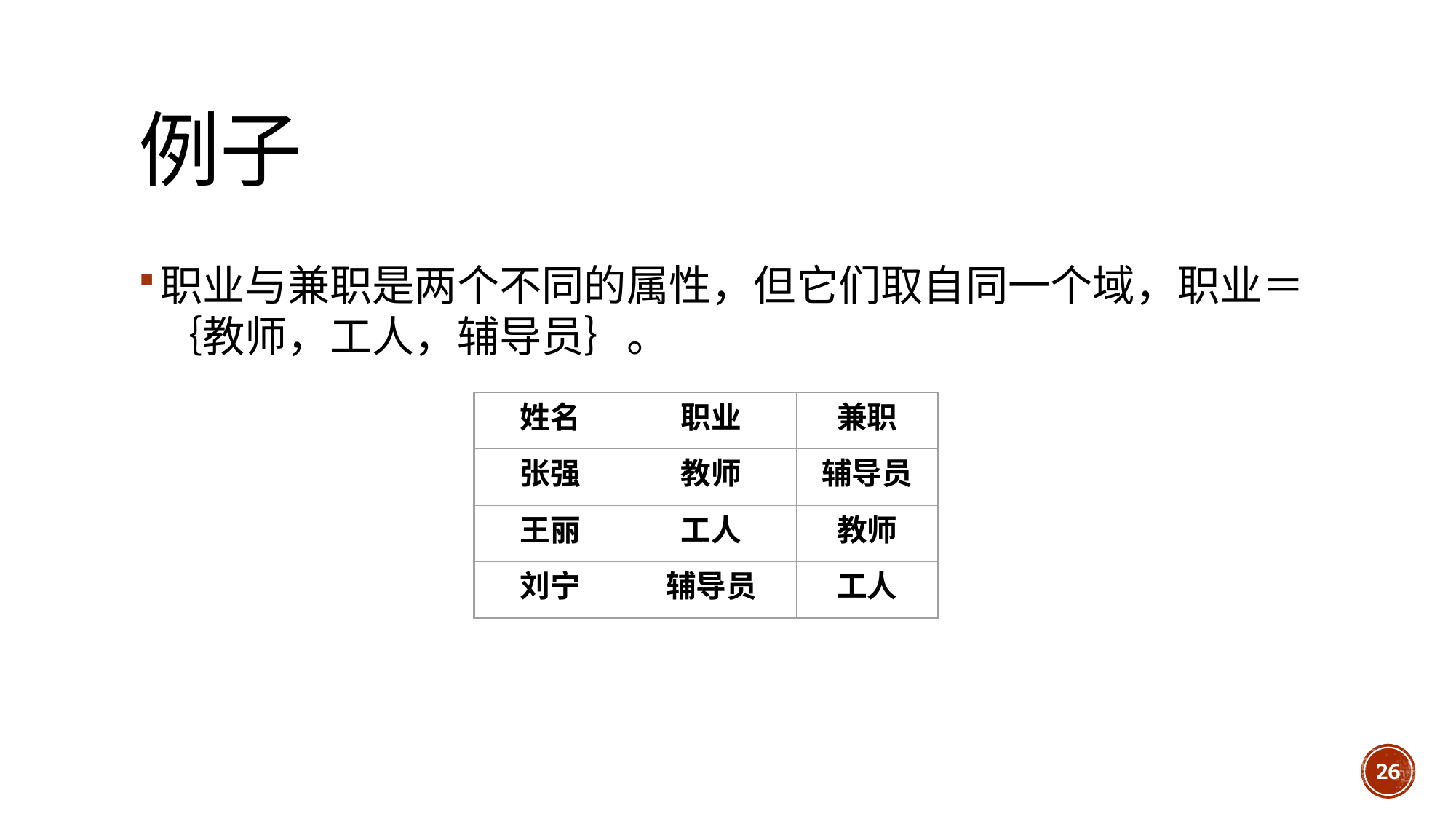

# 例子
职业与兼职是两个不同的属性，但它们取自同一个域，职业＝｛教师，工人，辅导员｝。

姓名

职业

兼职

张强

教师

辅导员

王丽

工人

教师

刘宁

辅导员

工人

26